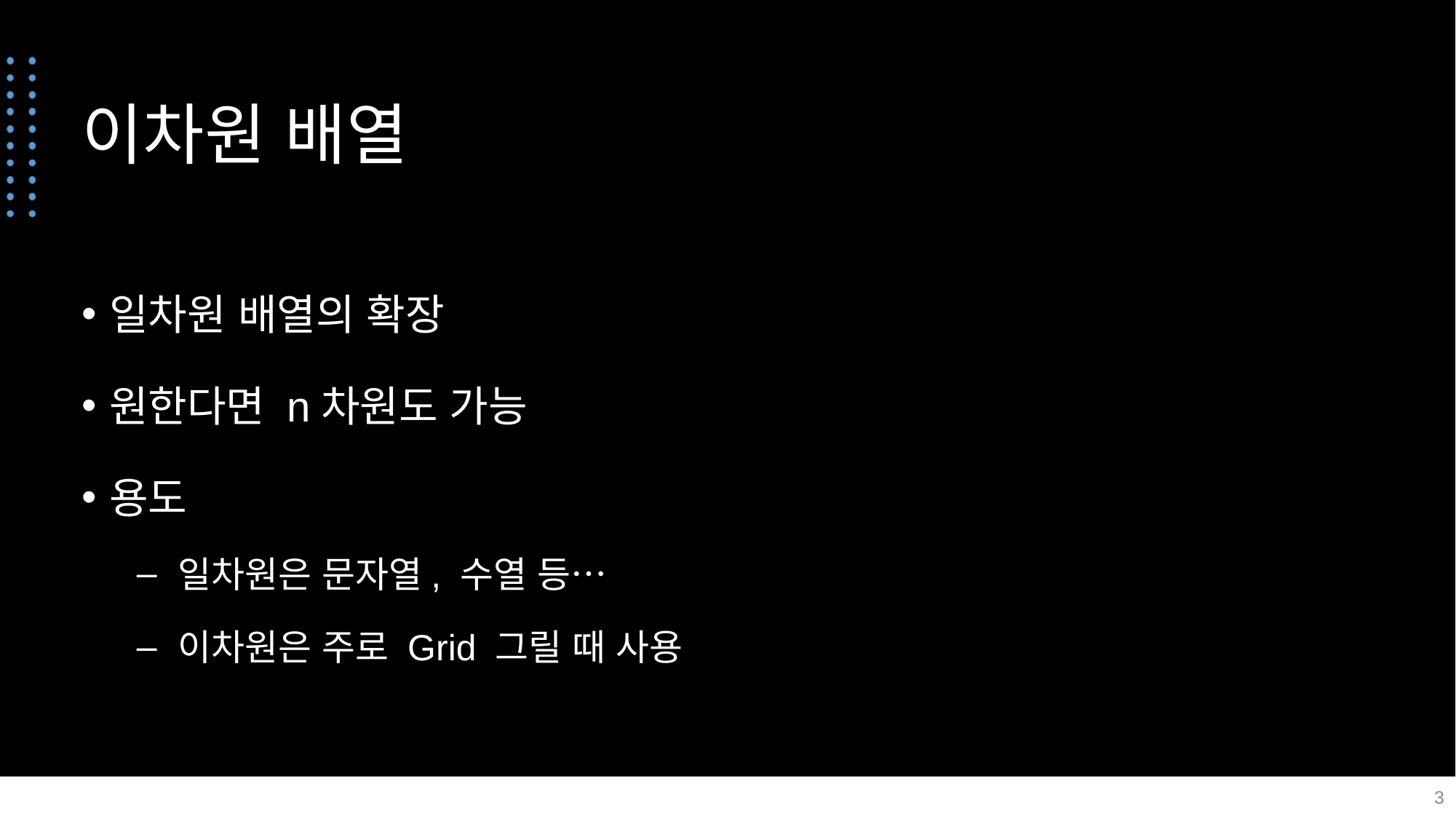

# 이차원 배열
일차원 배열의 확장
원한다면 n차원도 가능
용도
일차원은 문자열, 수열 등…
이차원은 주로 Grid 그릴 때 사용
3